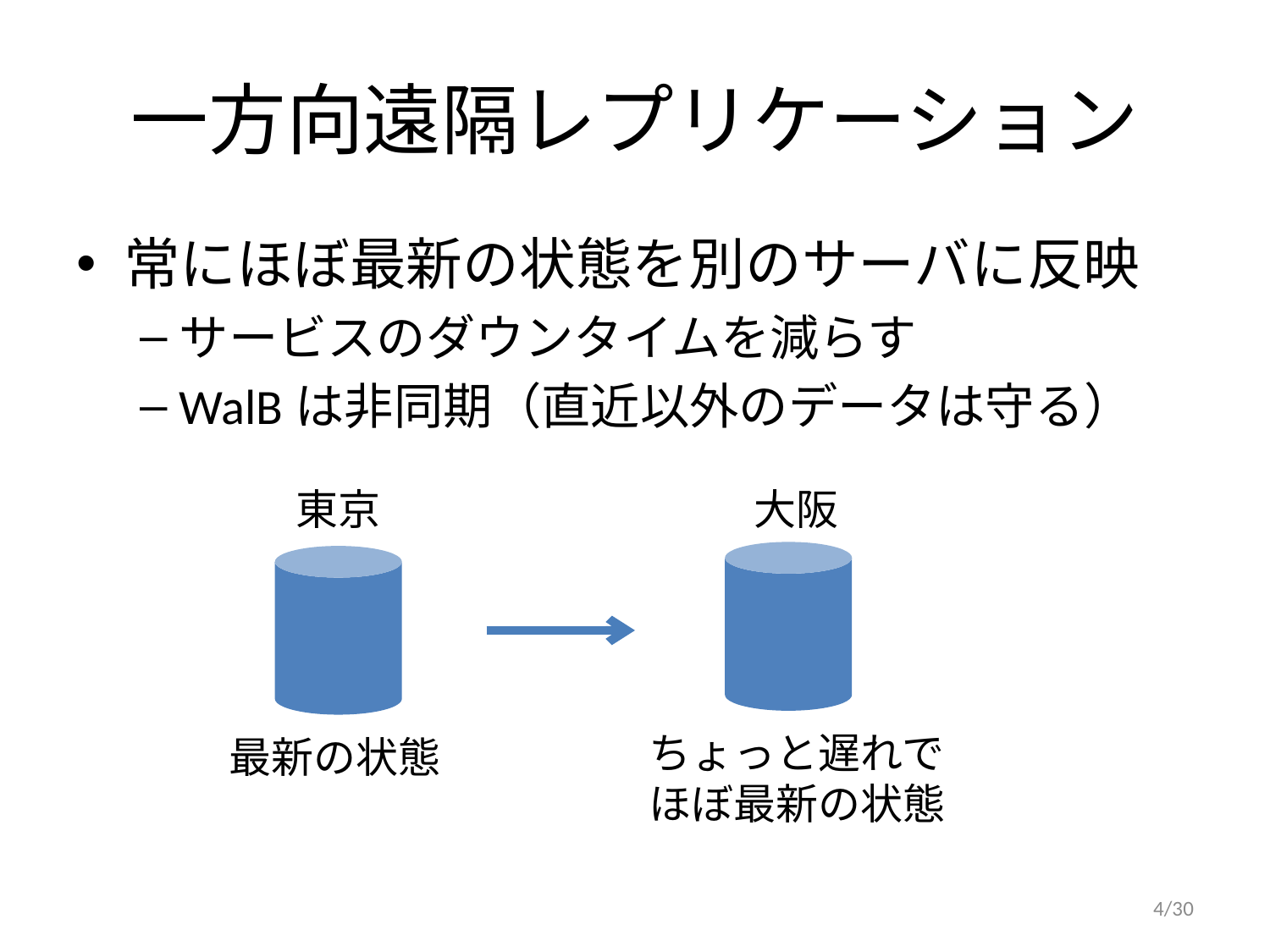

# 一方向遠隔レプリケーション
常にほぼ最新の状態を別のサーバに反映
サービスのダウンタイムを減らす
WalBは非同期（直近以外のデータは守る）
大阪
東京

ちょっと遅れで
ほぼ最新の状態
最新の状態
4/30